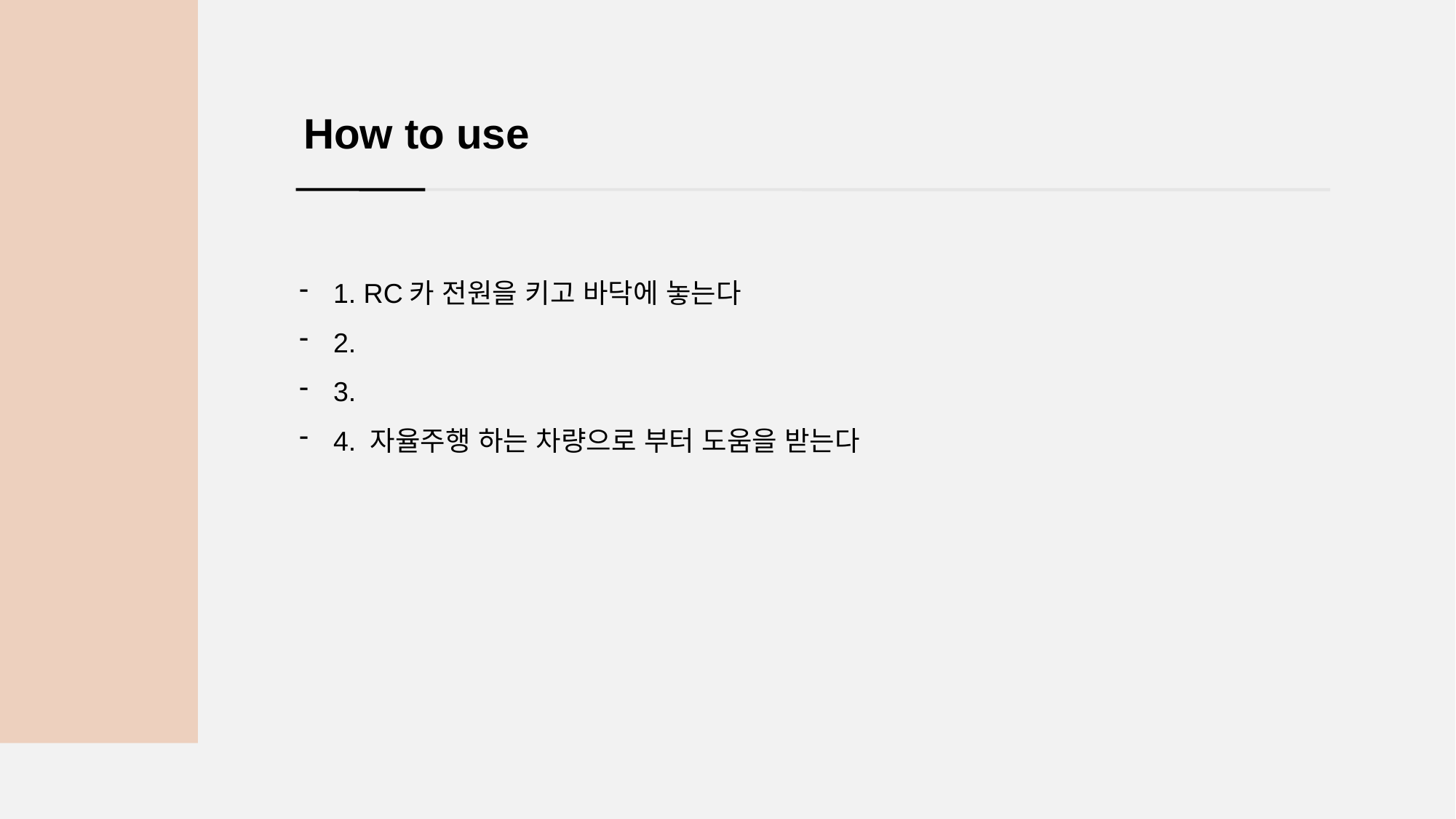

How to use

1. RC카 전원을 키고 바닥에 놓는다
2.
3.
4. 자율주행 하는 차량으로 부터 도움을 받는다